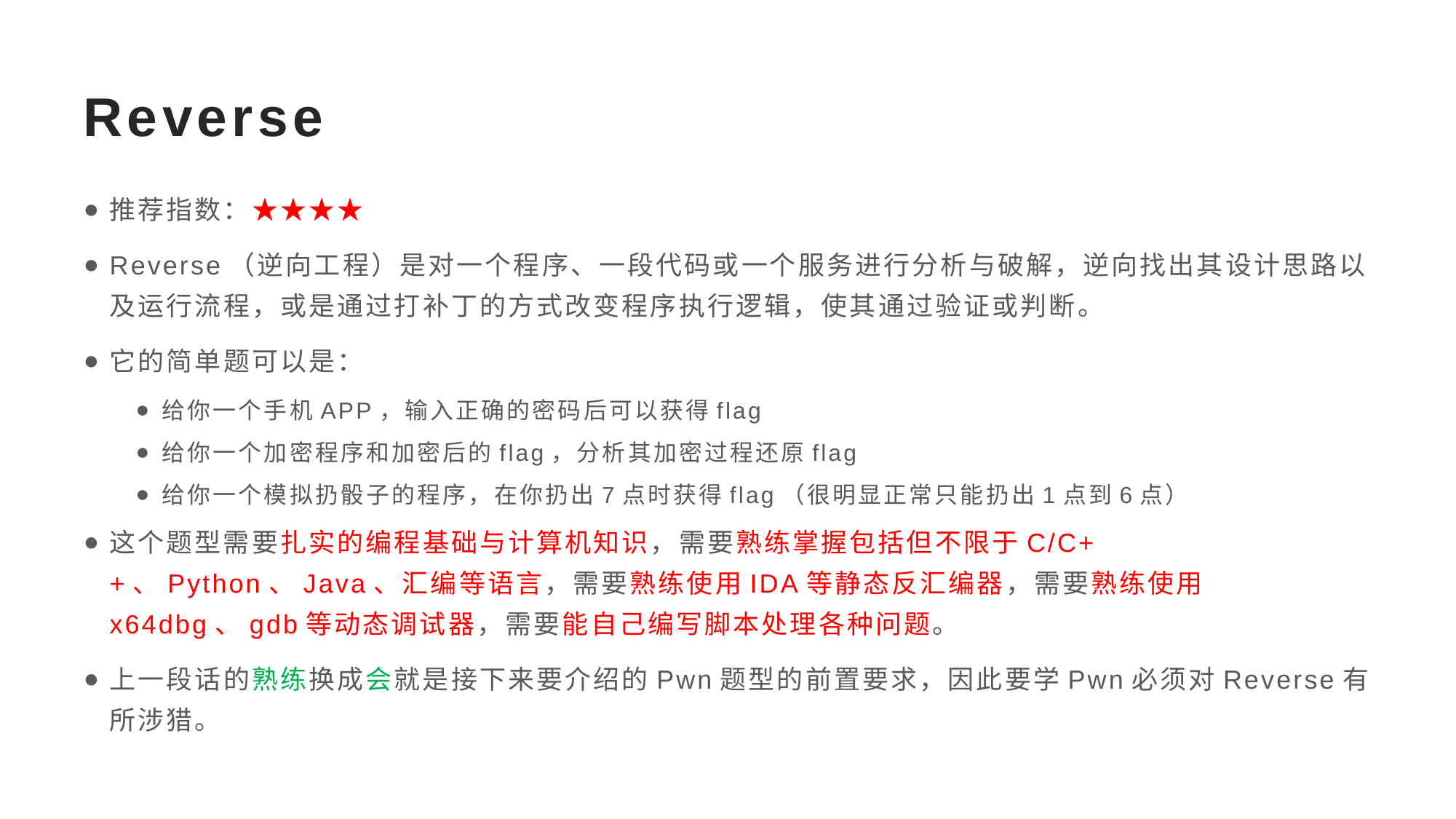

# Reverse
推荐指数：★★★★
Reverse（逆向工程）是对一个程序、一段代码或一个服务进行分析与破解，逆向找出其设计思路以及运行流程，或是通过打补丁的方式改变程序执行逻辑，使其通过验证或判断。
它的简单题可以是：
给你一个手机APP，输入正确的密码后可以获得flag
给你一个加密程序和加密后的flag，分析其加密过程还原flag
给你一个模拟扔骰子的程序，在你扔出7点时获得flag（很明显正常只能扔出1点到6点）
这个题型需要扎实的编程基础与计算机知识，需要熟练掌握包括但不限于C/C++、Python、Java、汇编等语言，需要熟练使用IDA等静态反汇编器，需要熟练使用x64dbg、gdb等动态调试器，需要能自己编写脚本处理各种问题。
上一段话的熟练换成会就是接下来要介绍的Pwn题型的前置要求，因此要学Pwn必须对Reverse有所涉猎。